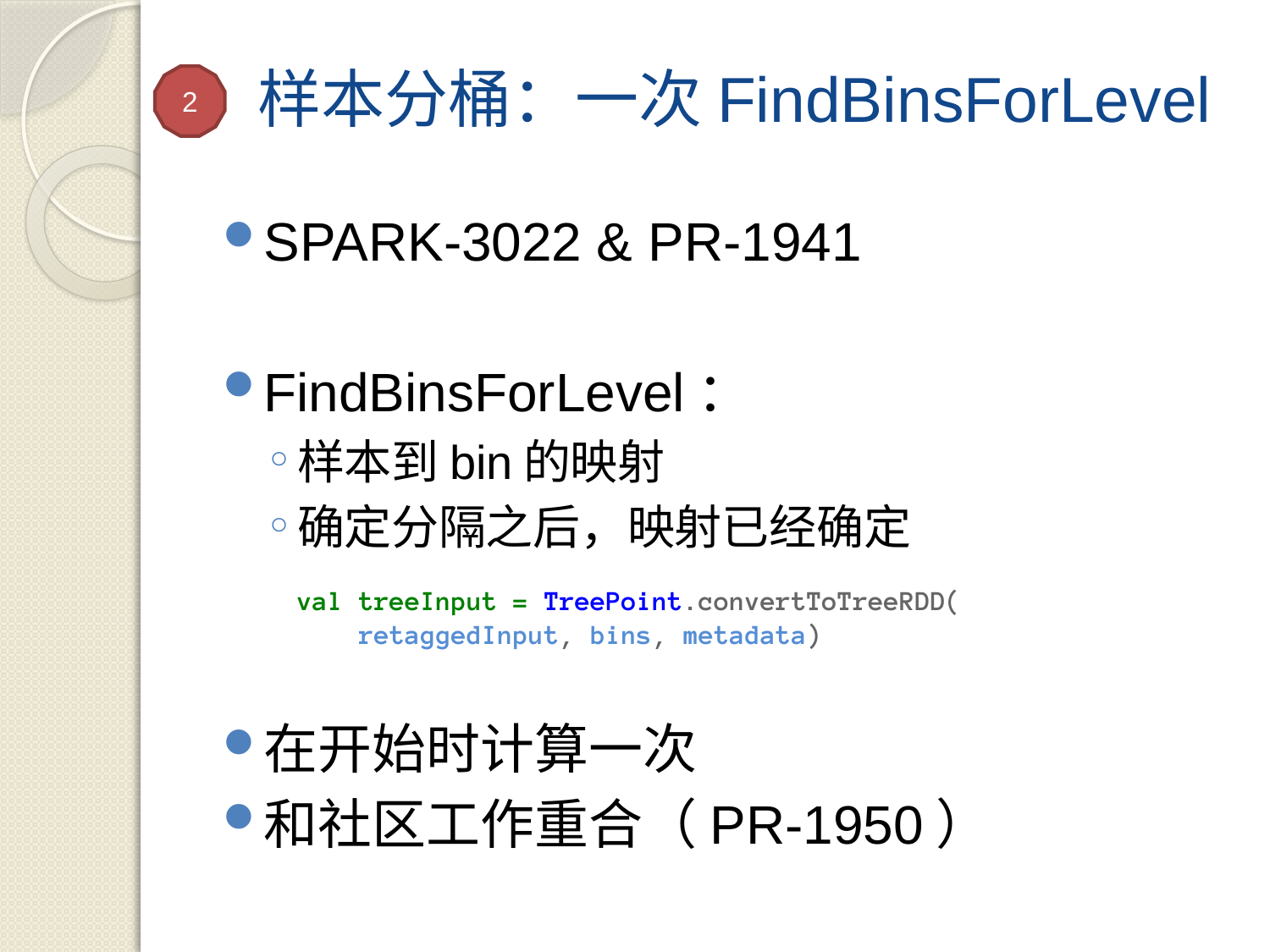

# 样本分桶：一次FindBinsForLevel
2
SPARK-3022 & PR-1941

FindBinsForLevel：
样本到bin的映射
确定分隔之后，映射已经确定

在开始时计算一次
和社区工作重合（PR-1950）

val treeInput = TreePoint.convertToTreeRDD(
    retaggedInput, bins, metadata)